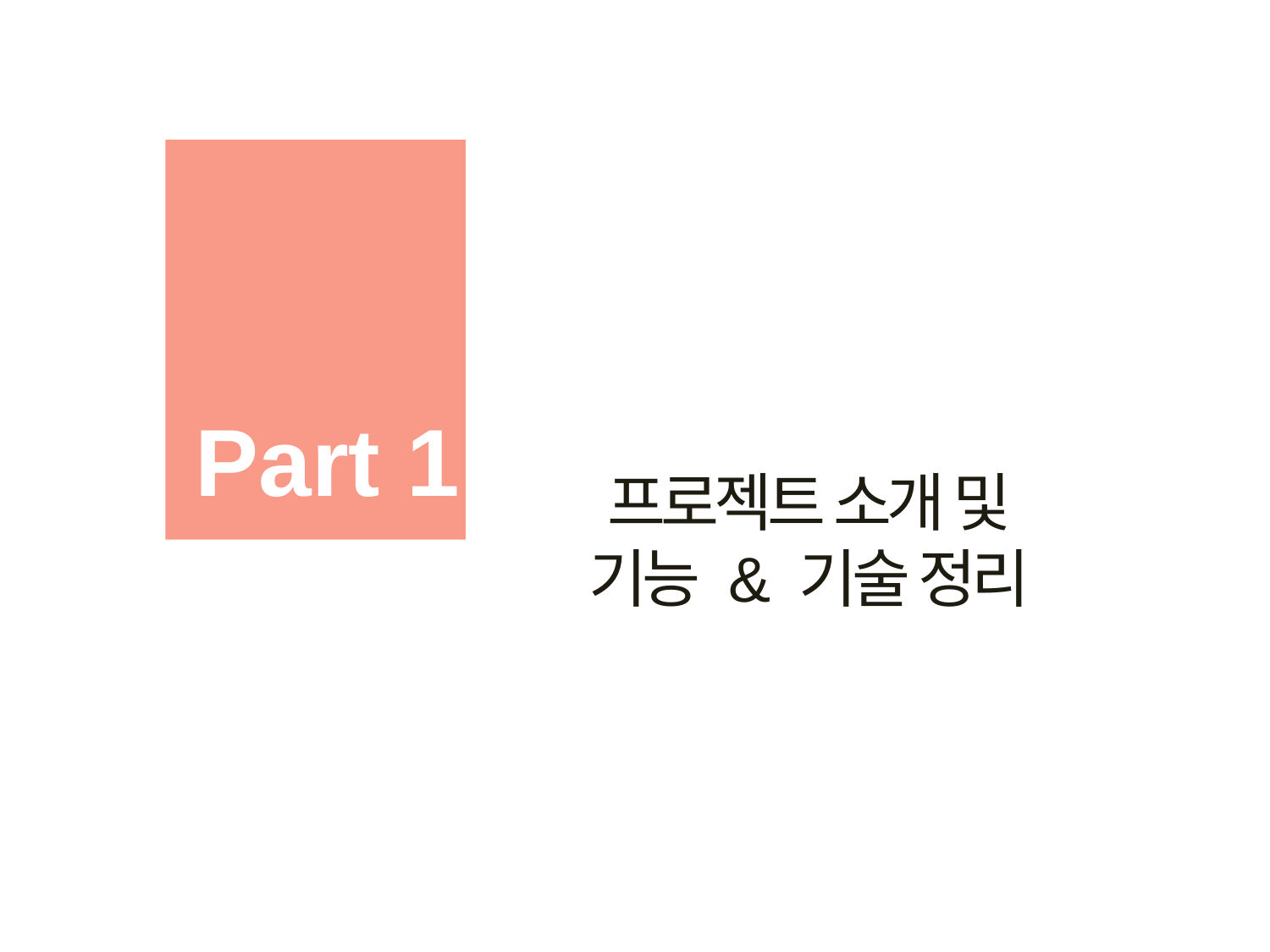

Part 1
프로젝트 소개 및
기능 & 기술 정리